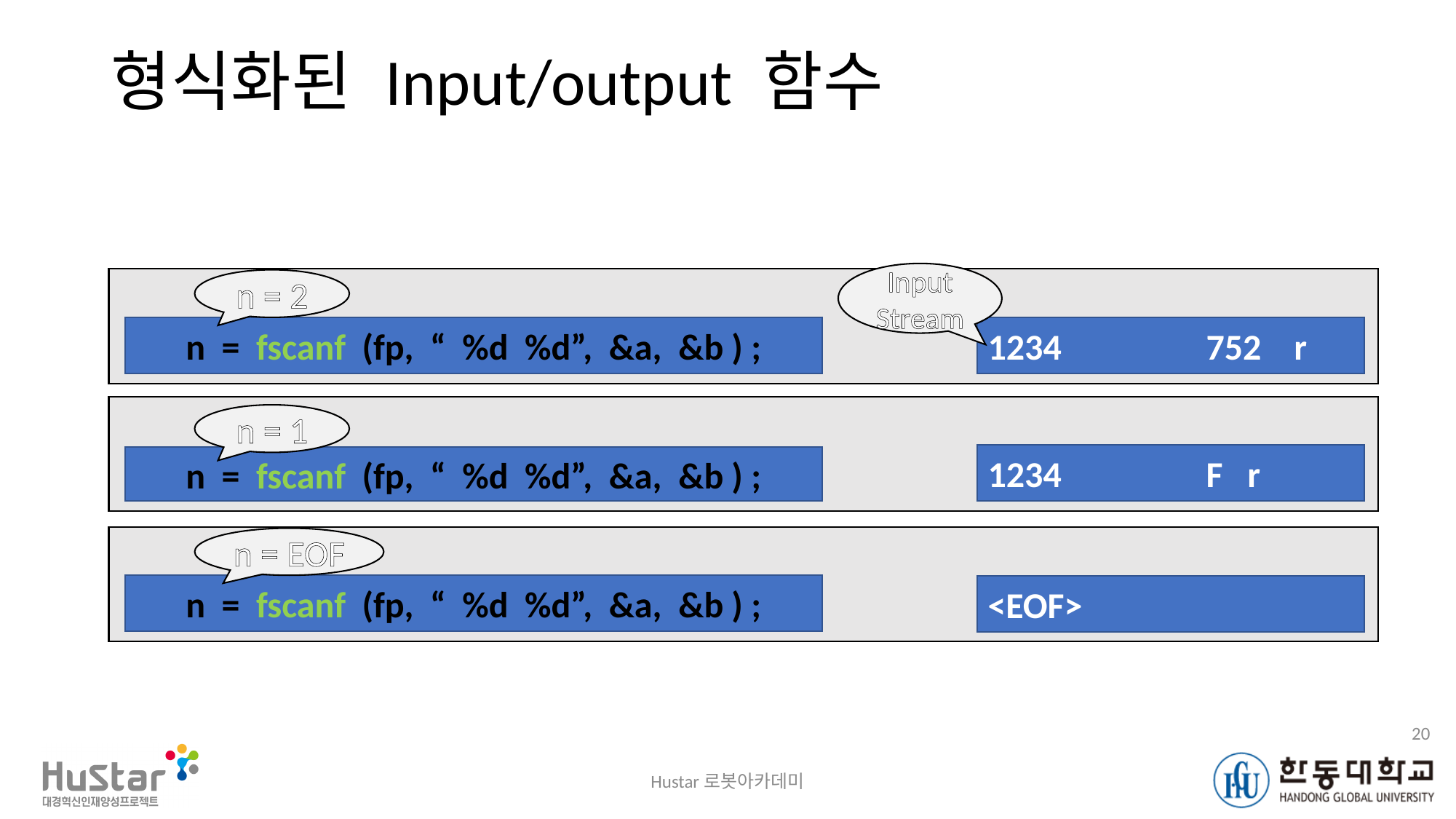

# 형식화된 Input/output 함수

Input
Stream

n = 2
1234		752    r
n  =  fscanf  (fp,  “  %d  %d”,  &a,  &b ) ;

n = 1
1234		F   r
n  =  fscanf  (fp,  “  %d  %d”,  &a,  &b ) ;

n = EOF
n  =  fscanf  (fp,  “  %d  %d”,  &a,  &b ) ;
<EOF>
20
Hustar로봇아카데미